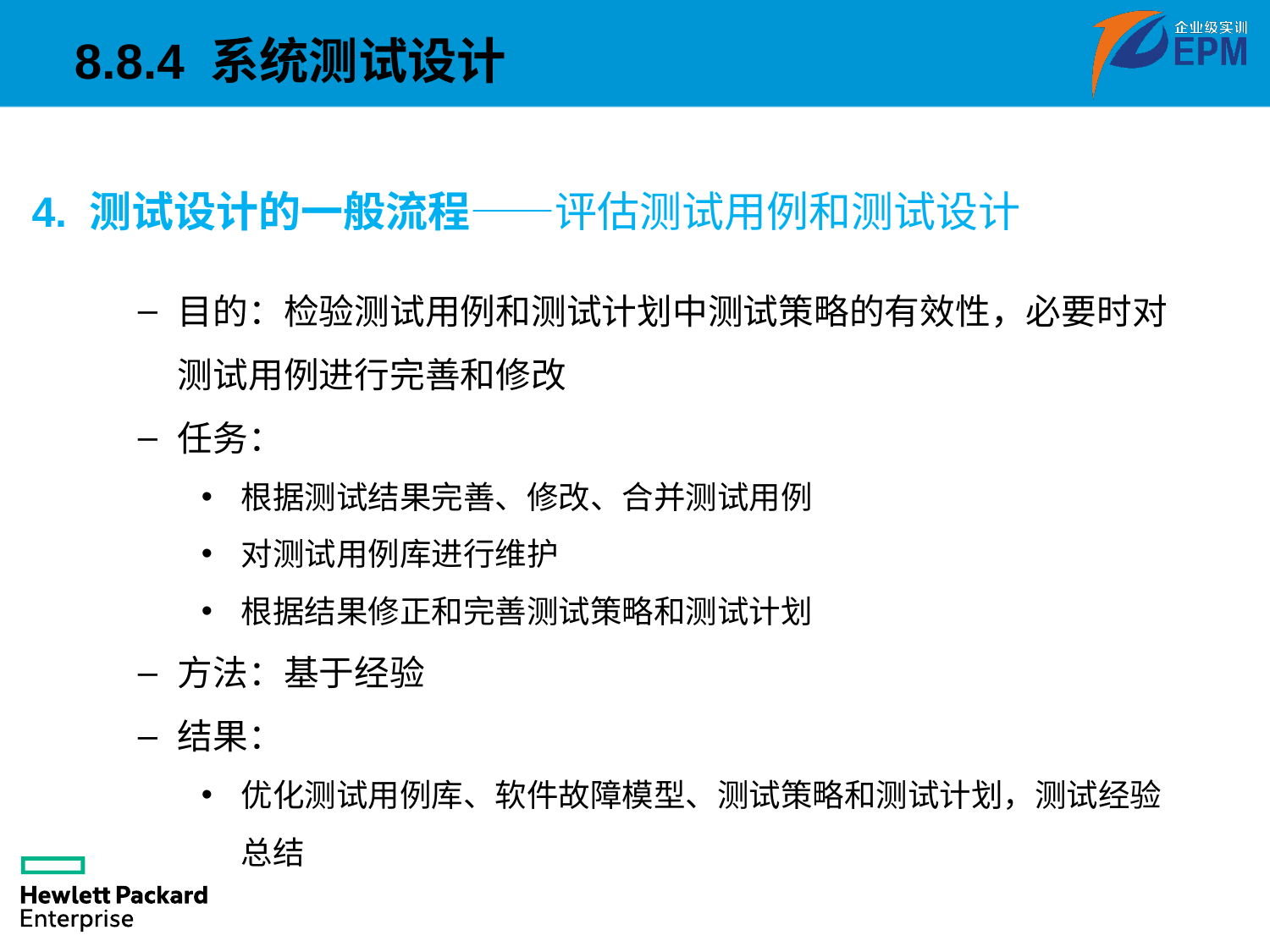

8.8.4 系统测试设计
4. 测试设计的一般流程——评估测试用例和测试设计
目的：检验测试用例和测试计划中测试策略的有效性，必要时对测试用例进行完善和修改
任务：
根据测试结果完善、修改、合并测试用例
对测试用例库进行维护
根据结果修正和完善测试策略和测试计划
方法：基于经验
结果：
优化测试用例库、软件故障模型、测试策略和测试计划，测试经验总结